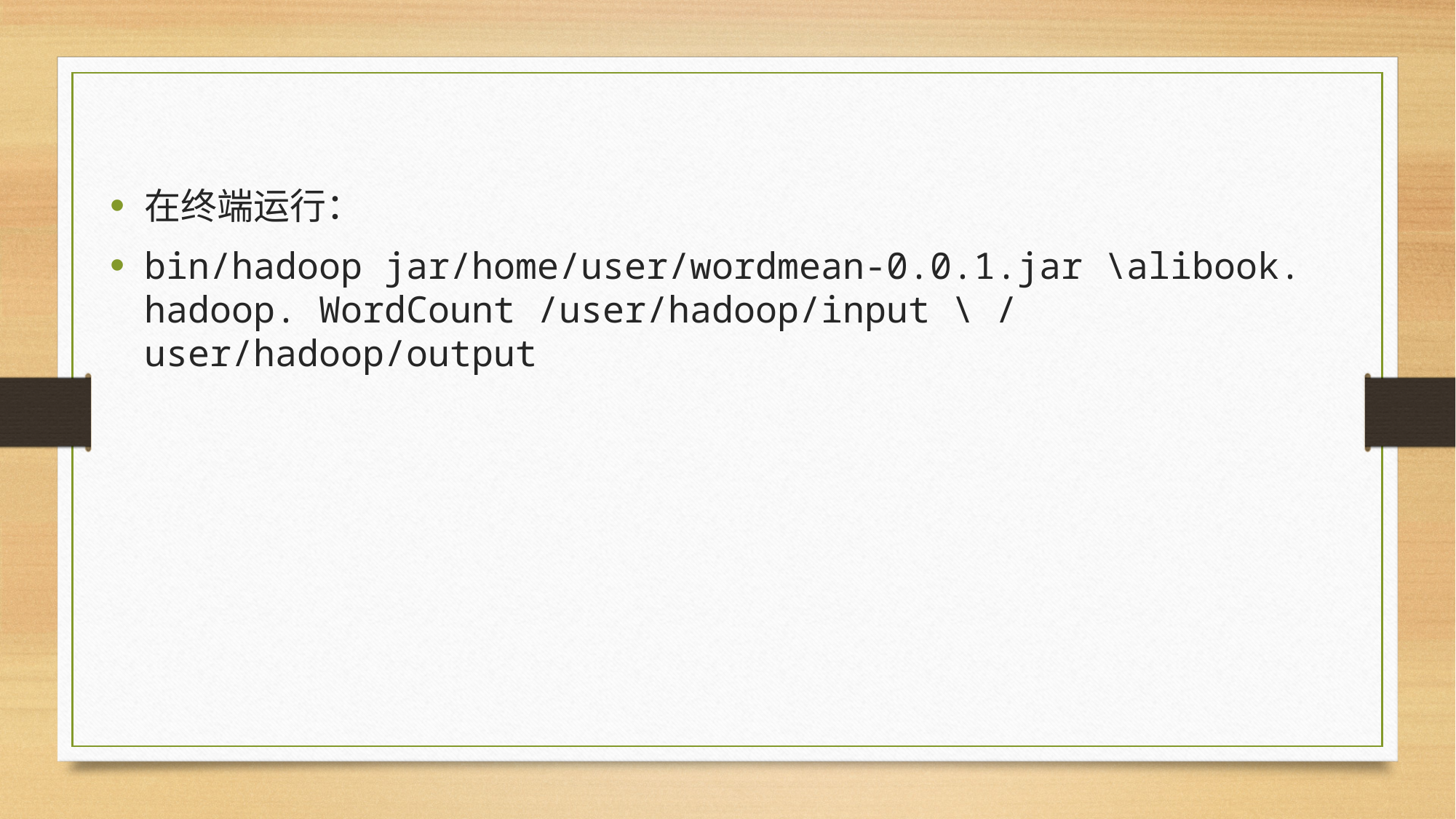

#
在终端运行：
bin/hadoop jar/home/user/wordmean-0.0.1.jar \alibook. hadoop. WordCount /user/hadoop/input \ / user/hadoop/output